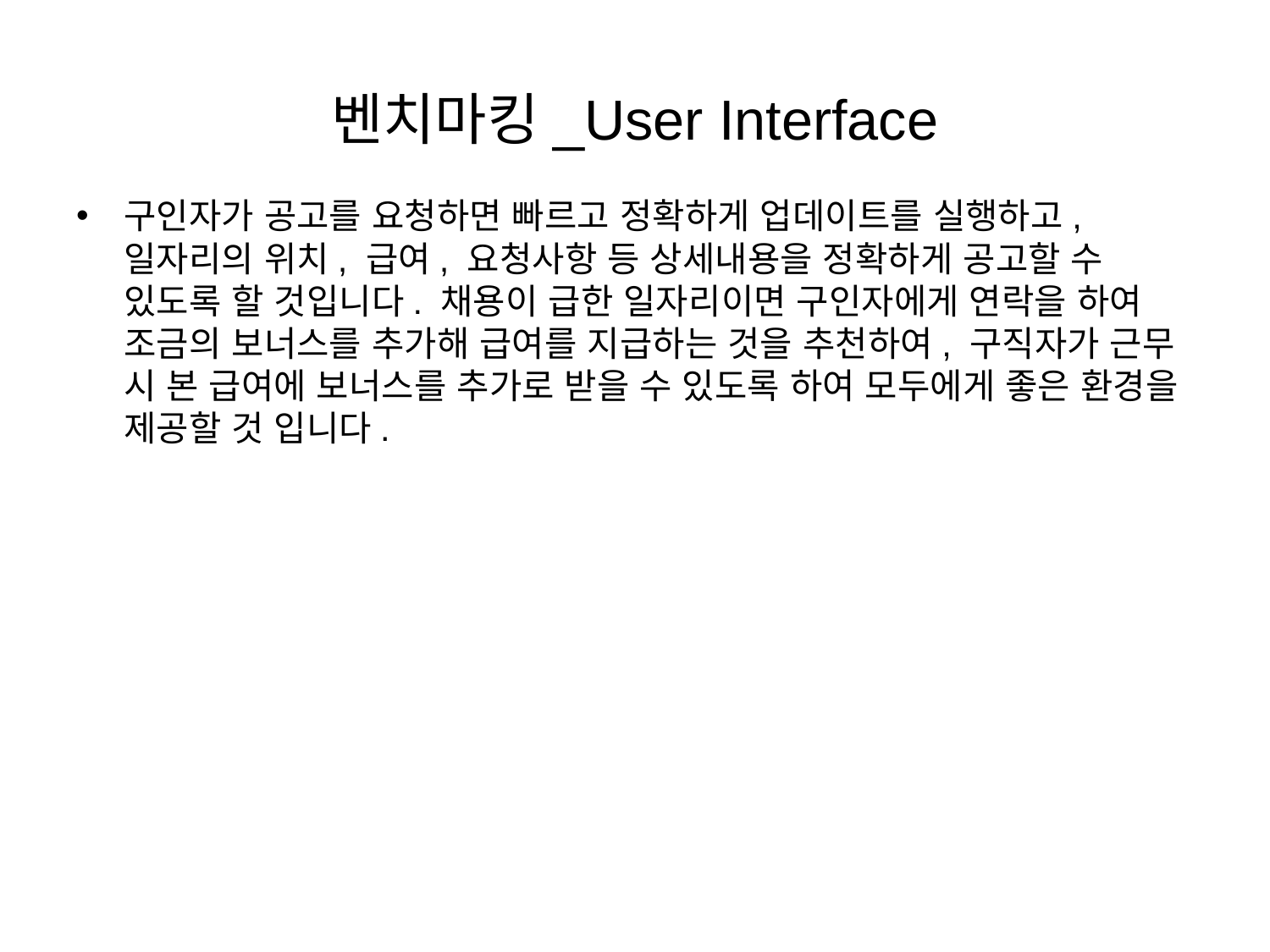

# 벤치마킹_User Interface
구인자가 공고를 요청하면 빠르고 정확하게 업데이트를 실행하고, 일자리의 위치, 급여, 요청사항 등 상세내용을 정확하게 공고할 수 있도록 할 것입니다. 채용이 급한 일자리이면 구인자에게 연락을 하여 조금의 보너스를 추가해 급여를 지급하는 것을 추천하여, 구직자가 근무 시 본 급여에 보너스를 추가로 받을 수 있도록 하여 모두에게 좋은 환경을 제공할 것 입니다.